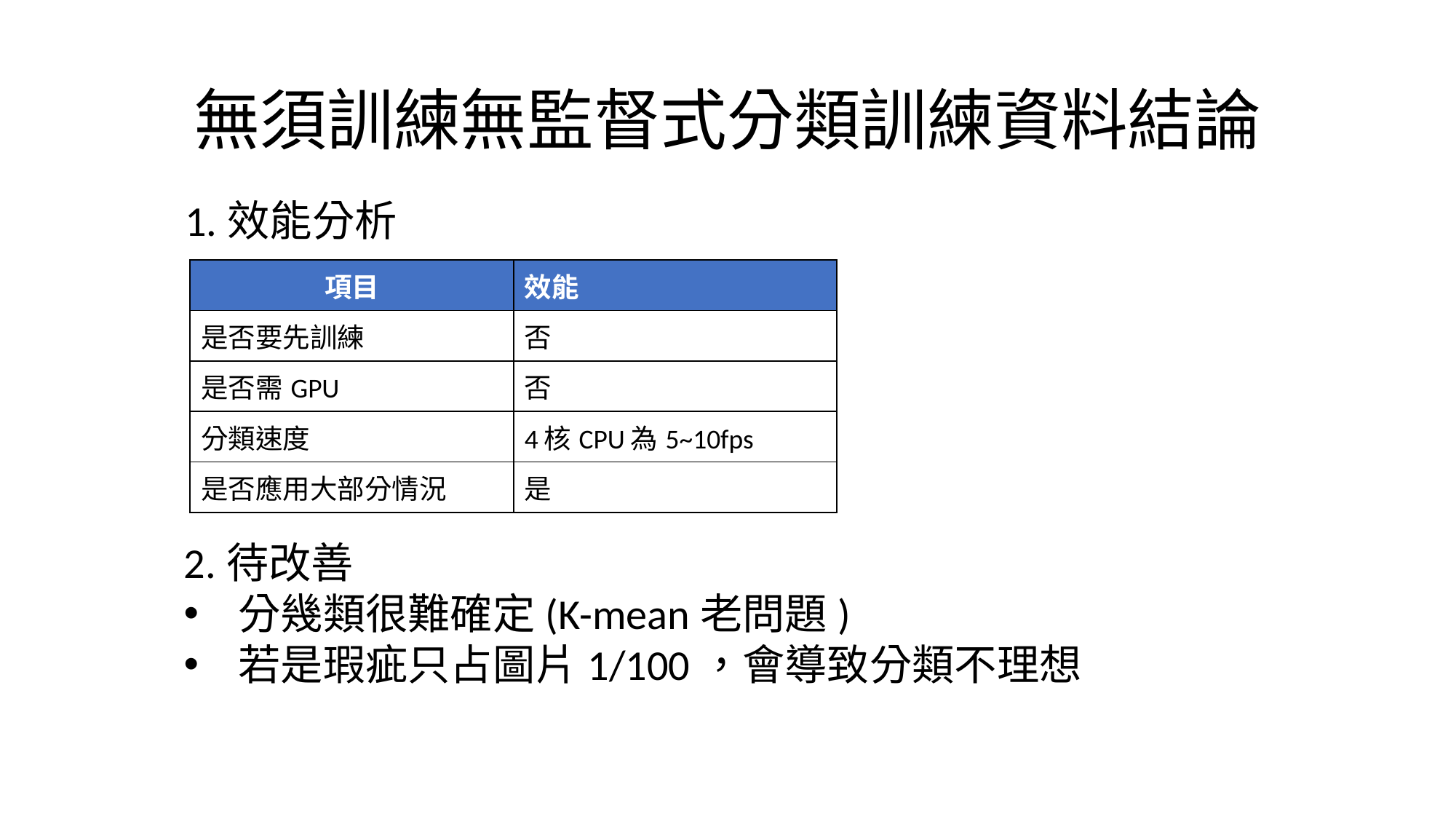

# 無須訓練無監督式分類訓練資料結論
1.效能分析
| 項目 | 效能 |
| --- | --- |
| 是否要先訓練 | 否 |
| 是否需GPU | 否 |
| 分類速度 | 4核CPU為5~10fps |
| 是否應用大部分情況 | 是 |
2.待改善
分幾類很難確定(K-mean老問題)
若是瑕疵只占圖片1/100，會導致分類不理想